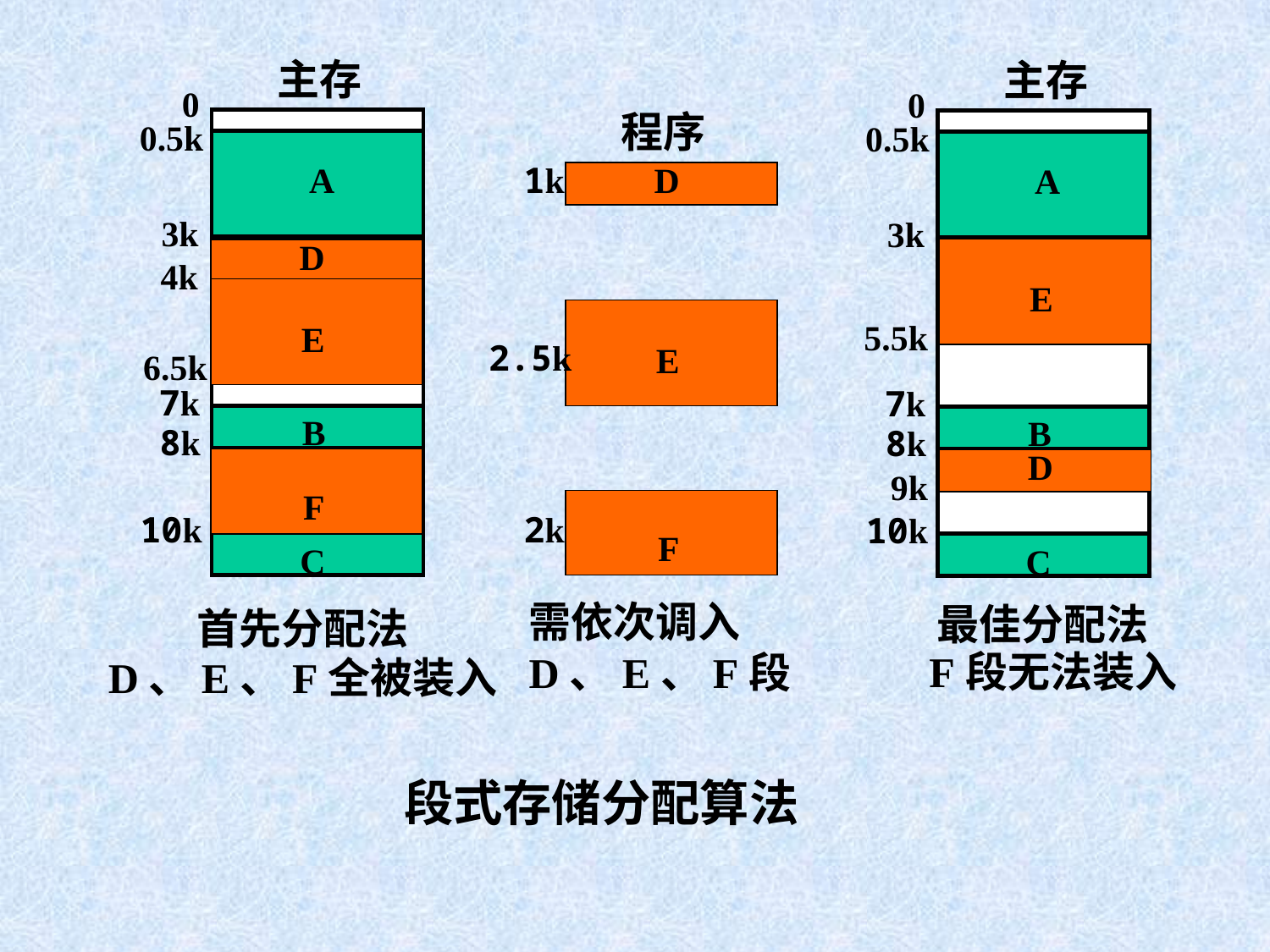

主存
主存
0
0.5k

A
3k

7k
B
8k

10k

C
0
程序
0.5k

1k
D

A
3k
D

E
4k

E

E
5.5k
2.5k
6.5k

7k
B
8k
D

F
9k

F
2k
10k

C
需依次调入
D、E、F段
最佳分配法
首先分配法
 F段无法装入
D、E、F全被装入
段式存储分配算法